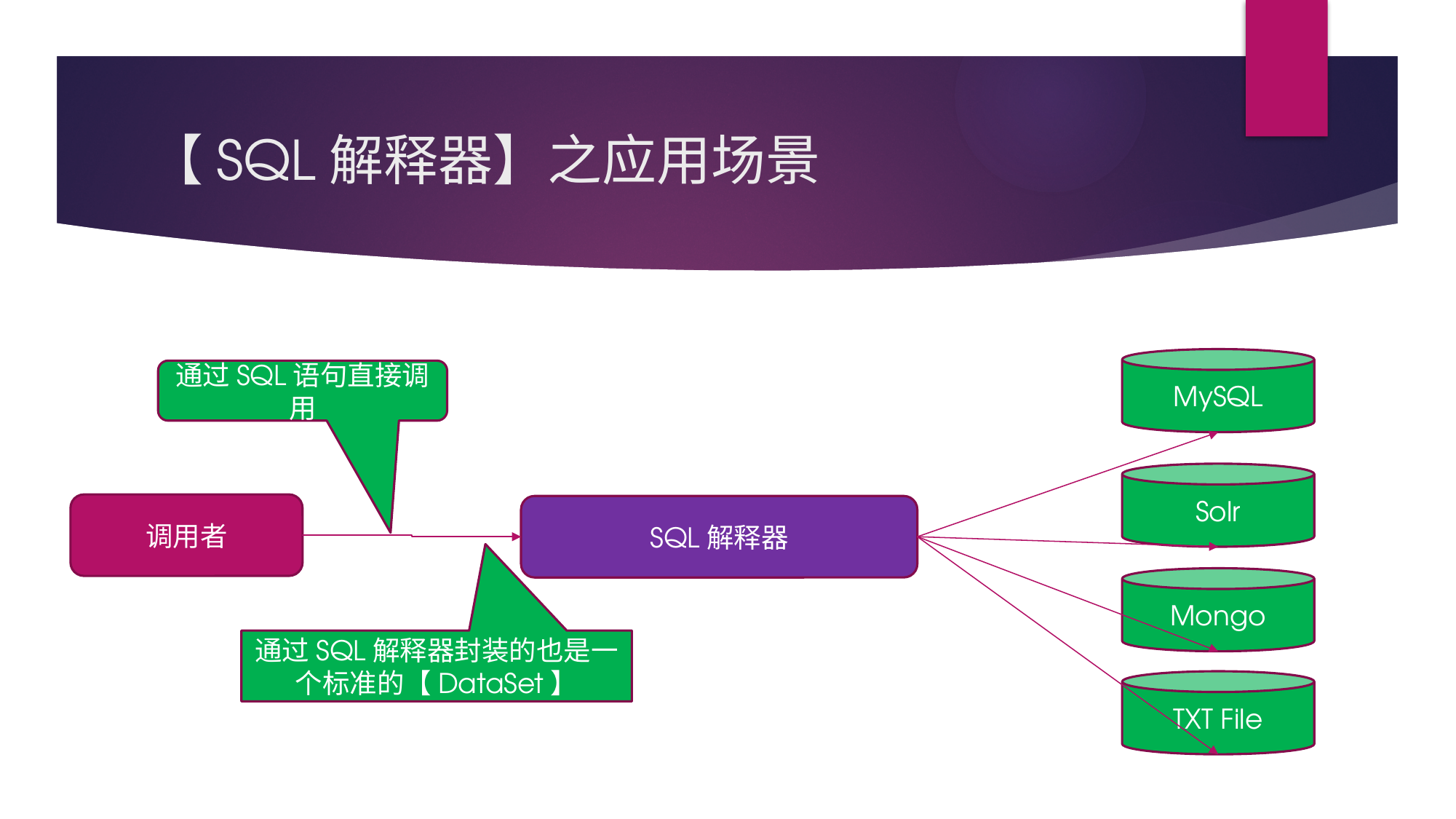

# 【SQL解释器】之应用场景
MySQL
通过SQL语句直接调用
Solr
调用者
SQL解释器
Mongo
通过SQL解释器封装的也是一个标准的【DataSet】
TXT File